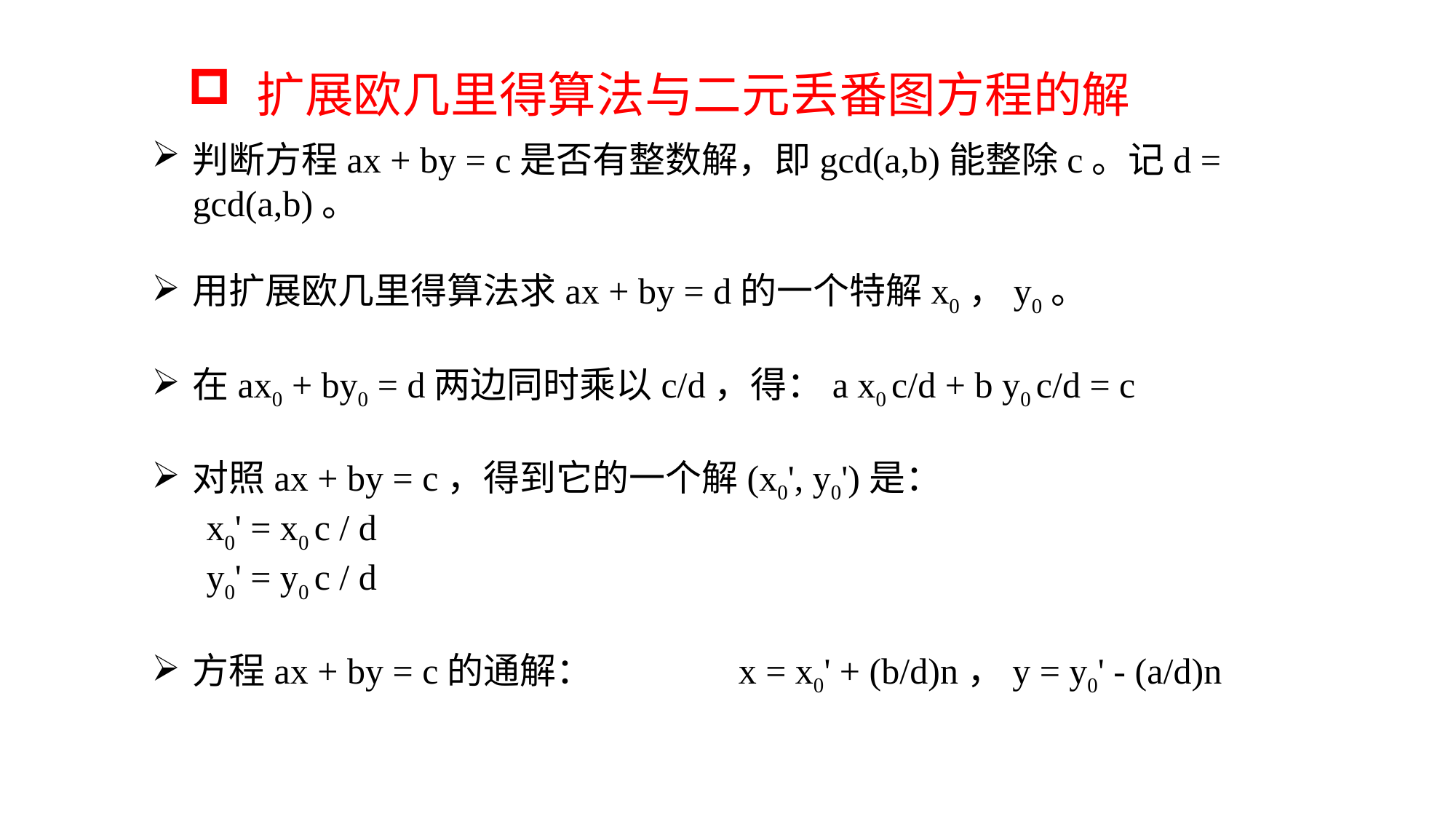

扩展欧几里得算法与二元丢番图方程的解
判断方程ax + by = c是否有整数解，即gcd(a,b)能整除c。记d = gcd(a,b)。

用扩展欧几里得算法求ax + by = d的一个特解x0，y0。

在ax0 + by0 = d两边同时乘以c/d，得：a x0 c/d + b y0 c/d = c

对照ax + by = c，得到它的一个解(x0', y0')是：
x0' = x0 c / d
y0' = y0 c / d

方程ax + by = c的通解：		x = x0' + (b/d)n，y = y0' - (a/d)n